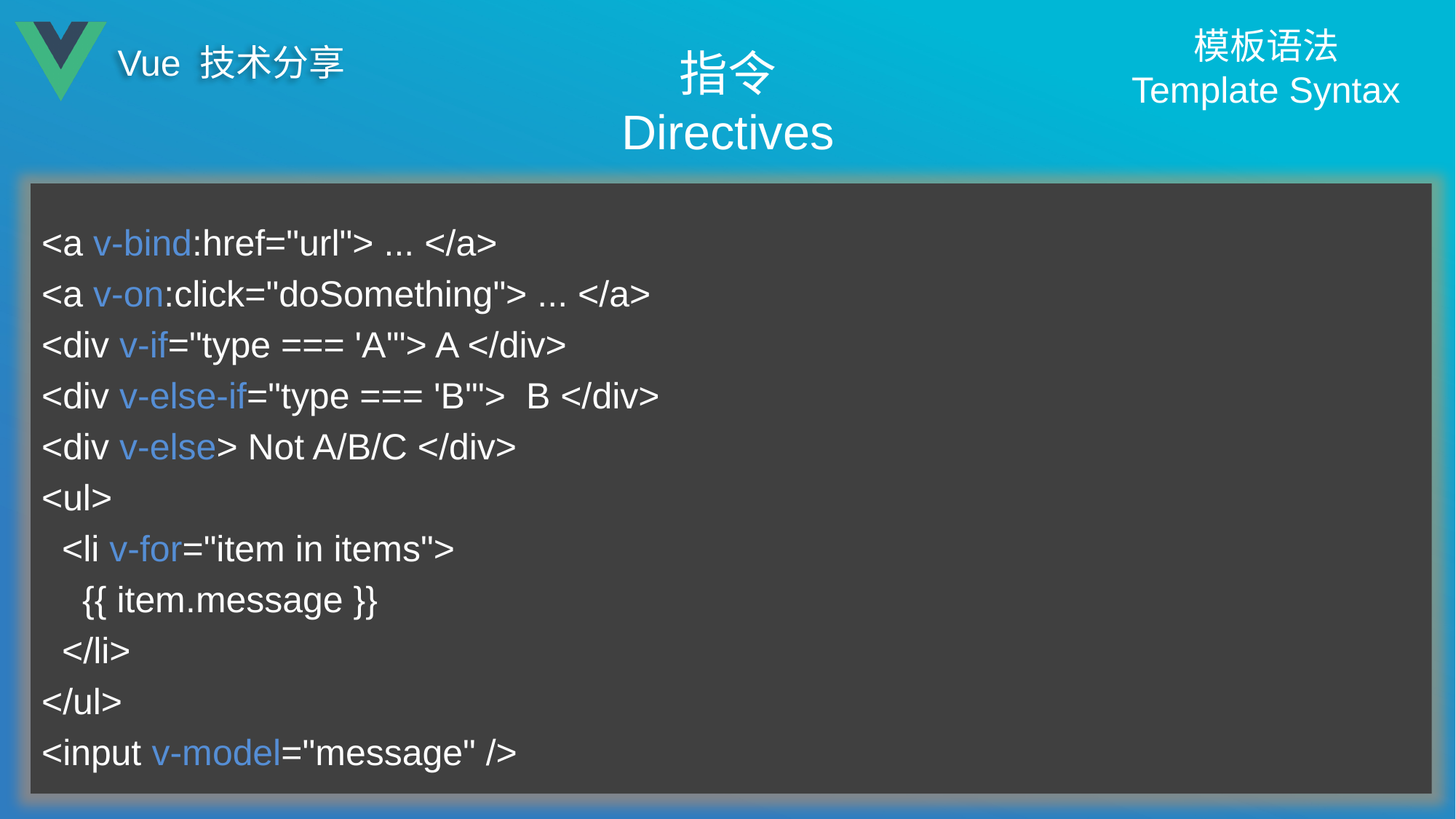

模板语法
Template Syntax
# 指令 Directives

<a v-bind:href="url"> ... </a>
<a v-on:click="doSomething"> ... </a>
<div v-if="type === 'A'"> A </div>
<div v-else-if="type === 'B'">  B </div>
<div v-else> Not A/B/C </div>
<ul>
  <li v-for="item in items">
    {{ item.message }}
  </li>
</ul>
<input v-model="message" />